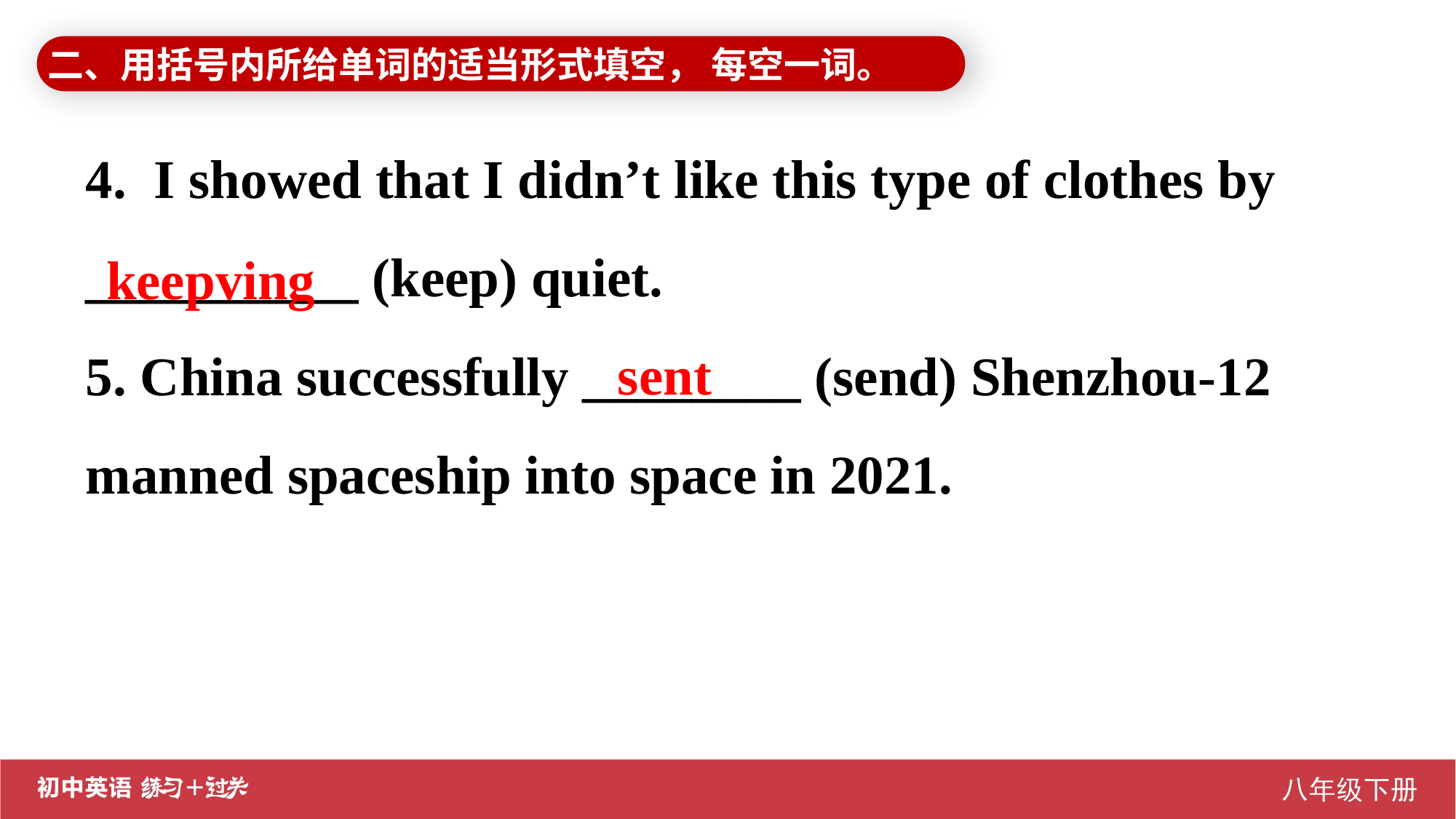

二、用括号内所给单词的适当形式填空， 每空一词。
4.  I showed that I didn’t like this type of clothes by __________ (keep) quiet.
5. China successfully ________ (send) Shenzhou-12  manned spaceship into space in 2021.

keepving
sent